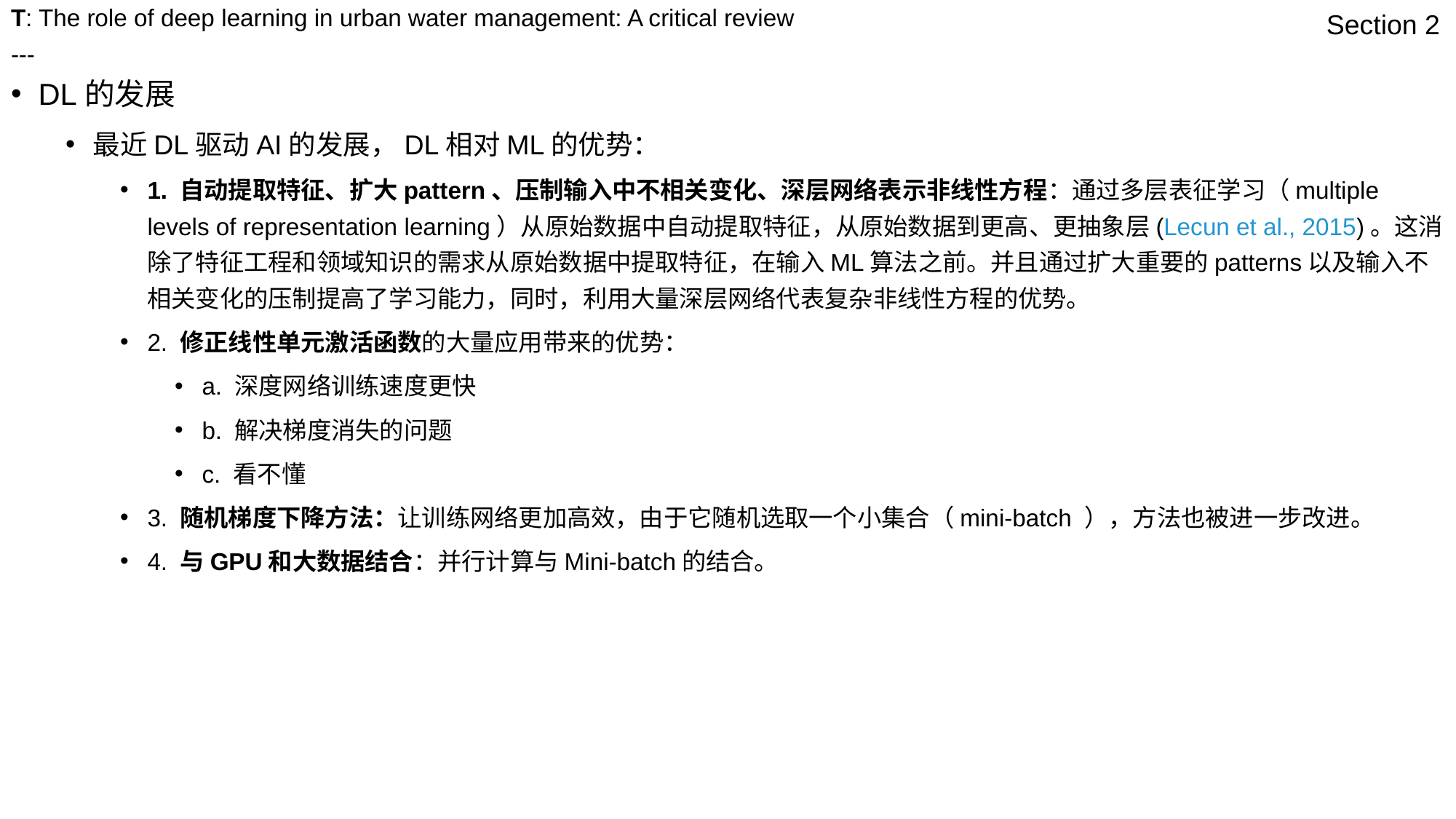

# T: The role of deep learning in urban water management: A critical review ---
Section 2
DL的发展
最近DL驱动AI的发展，DL相对ML的优势：
1. 自动提取特征、扩大pattern、压制输入中不相关变化、深层网络表示非线性方程：通过多层表征学习（multiple levels of representation learning）从原始数据中自动提取特征，从原始数据到更高、更抽象层(Lecun et al., 2015)。这消除了特征工程和领域知识的需求从原始数据中提取特征，在输入ML算法之前。并且通过扩大重要的patterns以及输入不相关变化的压制提高了学习能力，同时，利用大量深层网络代表复杂非线性方程的优势。
2. 修正线性单元激活函数的大量应用带来的优势：
a. 深度网络训练速度更快
b. 解决梯度消失的问题
c. 看不懂
3. 随机梯度下降方法：让训练网络更加高效，由于它随机选取一个小集合（mini-batch ），方法也被进一步改进。
4. 与GPU和大数据结合：并行计算与Mini-batch的结合。